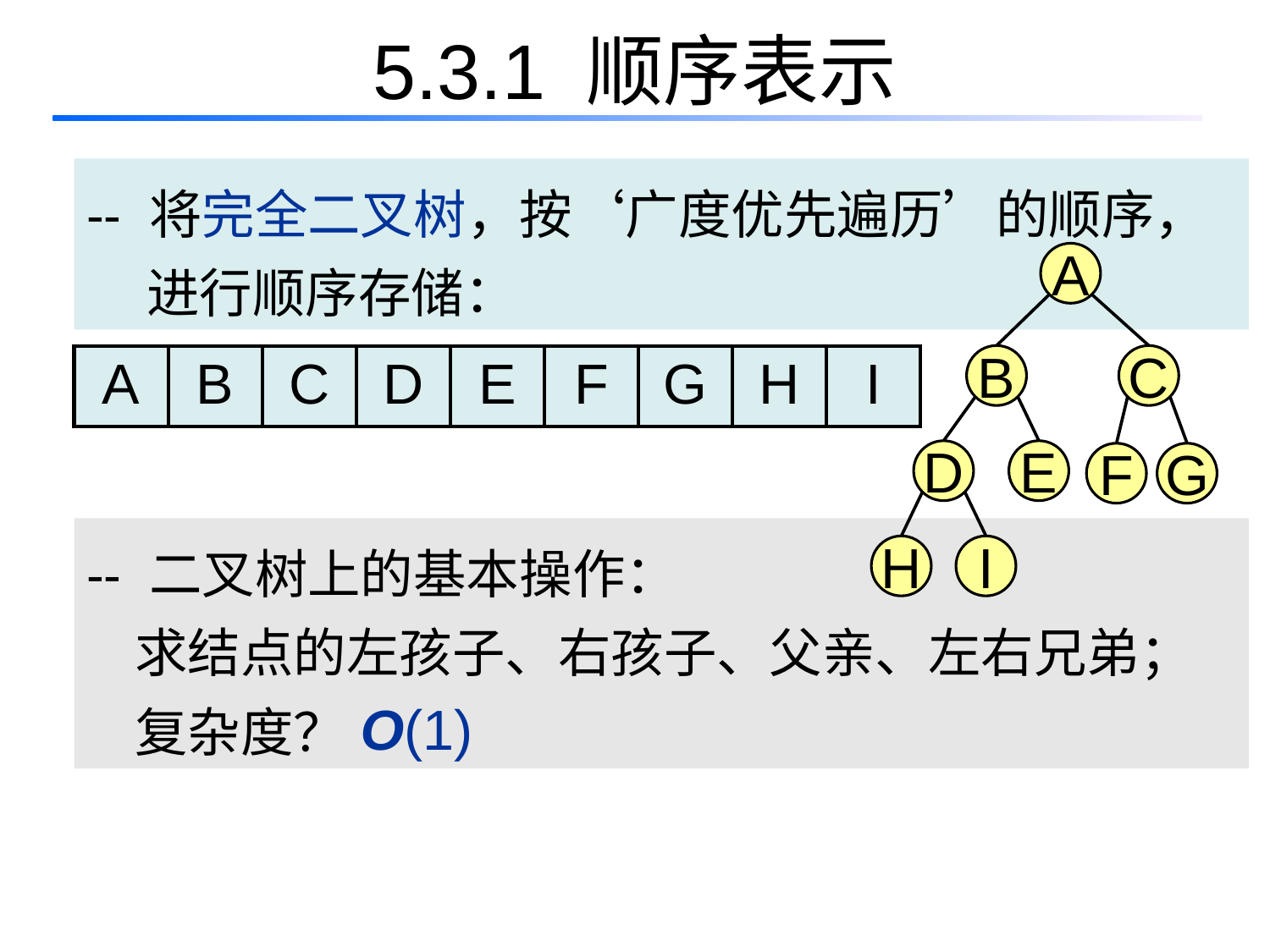

# 5.3.1 顺序表示

-- 将完全二叉树，按‘广度优先遍历’的顺序，
    进行顺序存储：
A
B
C
| A | B | C | D | E | F | G | H | I |
| --- | --- | --- | --- | --- | --- | --- | --- | --- |
D
E
F
G
-- 二叉树上的基本操作：
   求结点的左孩子、右孩子、父亲、左右兄弟；
   复杂度？
H
I
O(1)